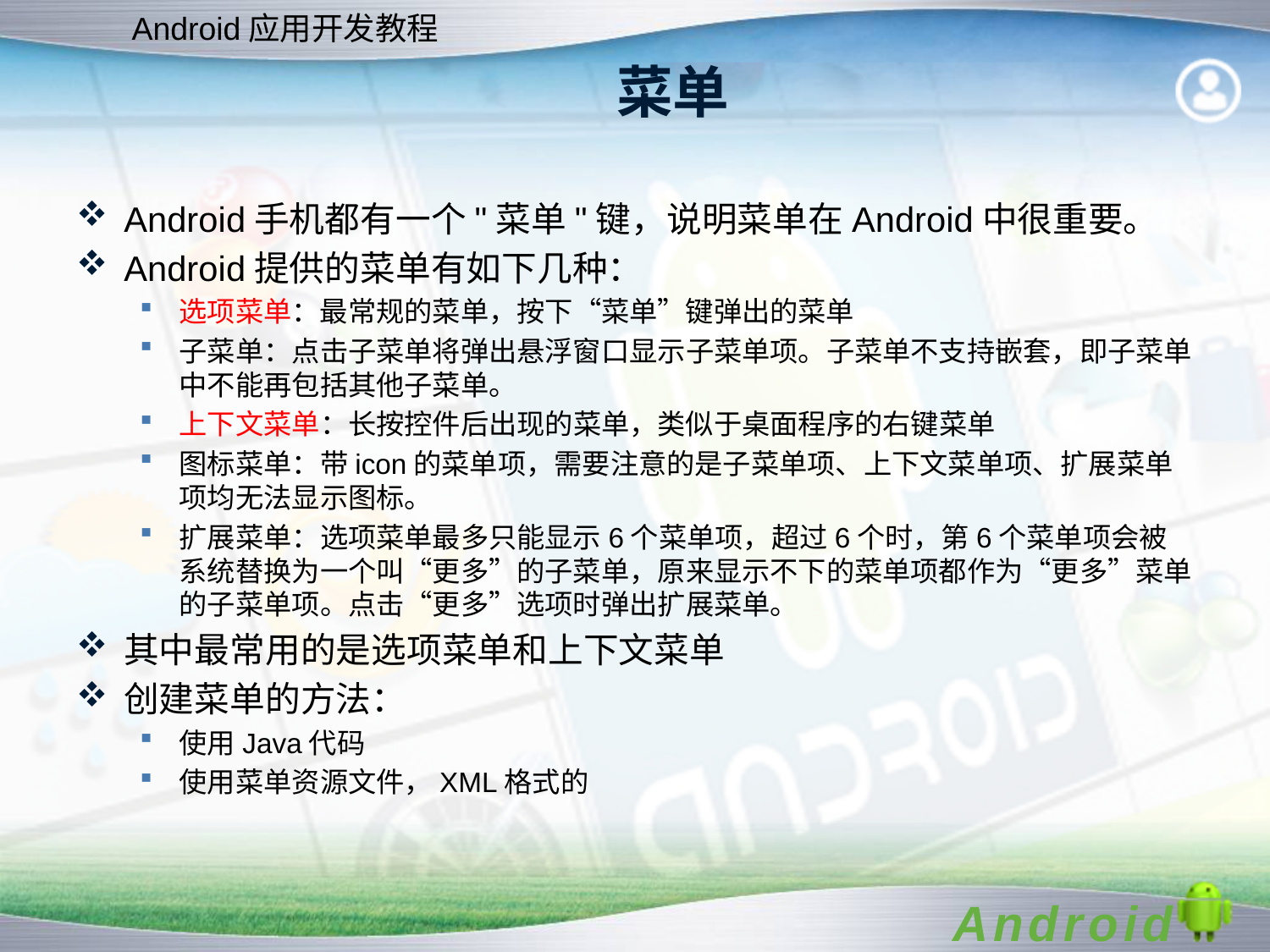

# 菜单
Android手机都有一个"菜单"键，说明菜单在Android中很重要。
Android提供的菜单有如下几种：
选项菜单：最常规的菜单，按下“菜单”键弹出的菜单
子菜单：点击子菜单将弹出悬浮窗口显示子菜单项。子菜单不支持嵌套，即子菜单中不能再包括其他子菜单。
上下文菜单：长按控件后出现的菜单，类似于桌面程序的右键菜单
图标菜单：带icon的菜单项，需要注意的是子菜单项、上下文菜单项、扩展菜单项均无法显示图标。
扩展菜单：选项菜单最多只能显示6个菜单项，超过6个时，第6个菜单项会被系统替换为一个叫“更多”的子菜单，原来显示不下的菜单项都作为“更多”菜单的子菜单项。点击“更多”选项时弹出扩展菜单。
其中最常用的是选项菜单和上下文菜单
创建菜单的方法：
使用Java代码
使用菜单资源文件，XML格式的